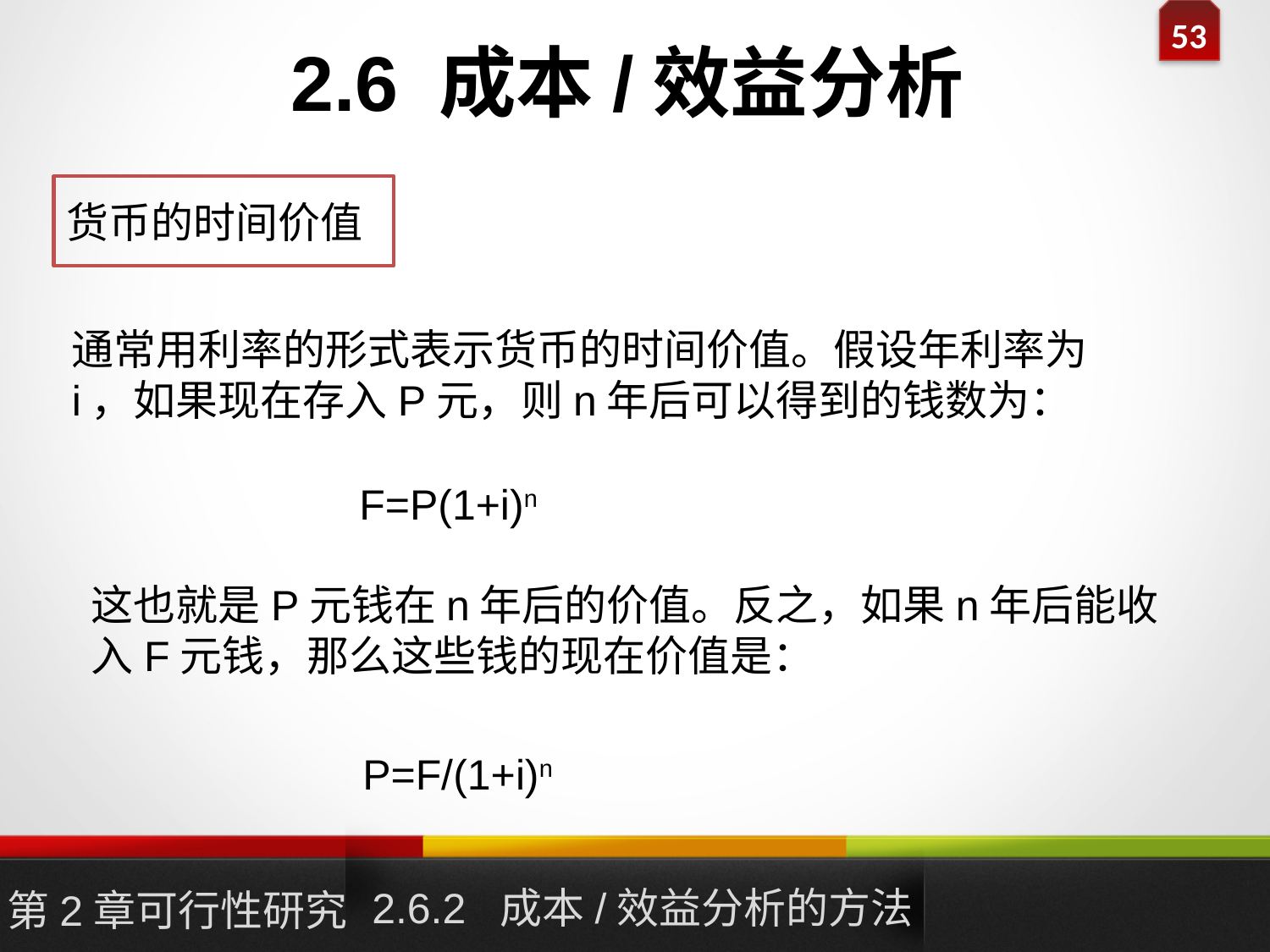

# 2.6 成本/效益分析
货币的时间价值
通常用利率的形式表示货币的时间价值。假设年利率为i，如果现在存入P元，则n年后可以得到的钱数为：
F=P(1+i)n
这也就是P元钱在n年后的价值。反之，如果n年后能收入F元钱，那么这些钱的现在价值是：
P=F/(1+i)n
2.6.2  成本/效益分析的方法
第2章可行性研究